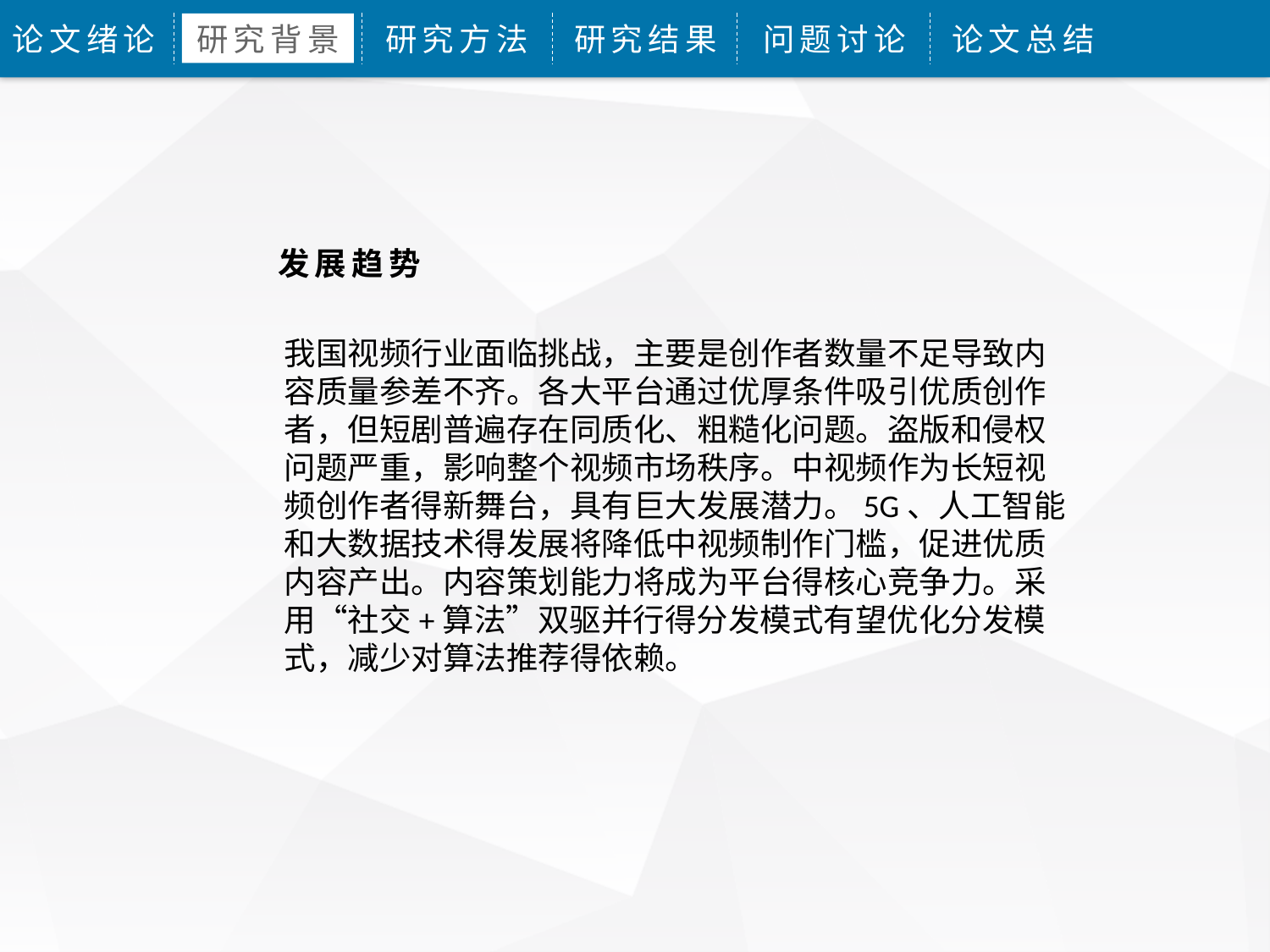

论文绪论
研究背景
研究方法
研究结果
问题讨论
论文总结

发展趋势

我国视频行业面临挑战，主要是创作者数量不足导致内容质量参差不齐。各大平台通过优厚条件吸引优质创作者，但短剧普遍存在同质化、粗糙化问题。盗版和侵权问题严重，影响整个视频市场秩序。中视频作为长短视频创作者得新舞台，具有巨大发展潜力。5G、人工智能和大数据技术得发展将降低中视频制作门槛，促进优质内容产出。内容策划能力将成为平台得核心竞争力。采用“社交+算法”双驱并行得分发模式有望优化分发模式，减少对算法推荐得依赖。